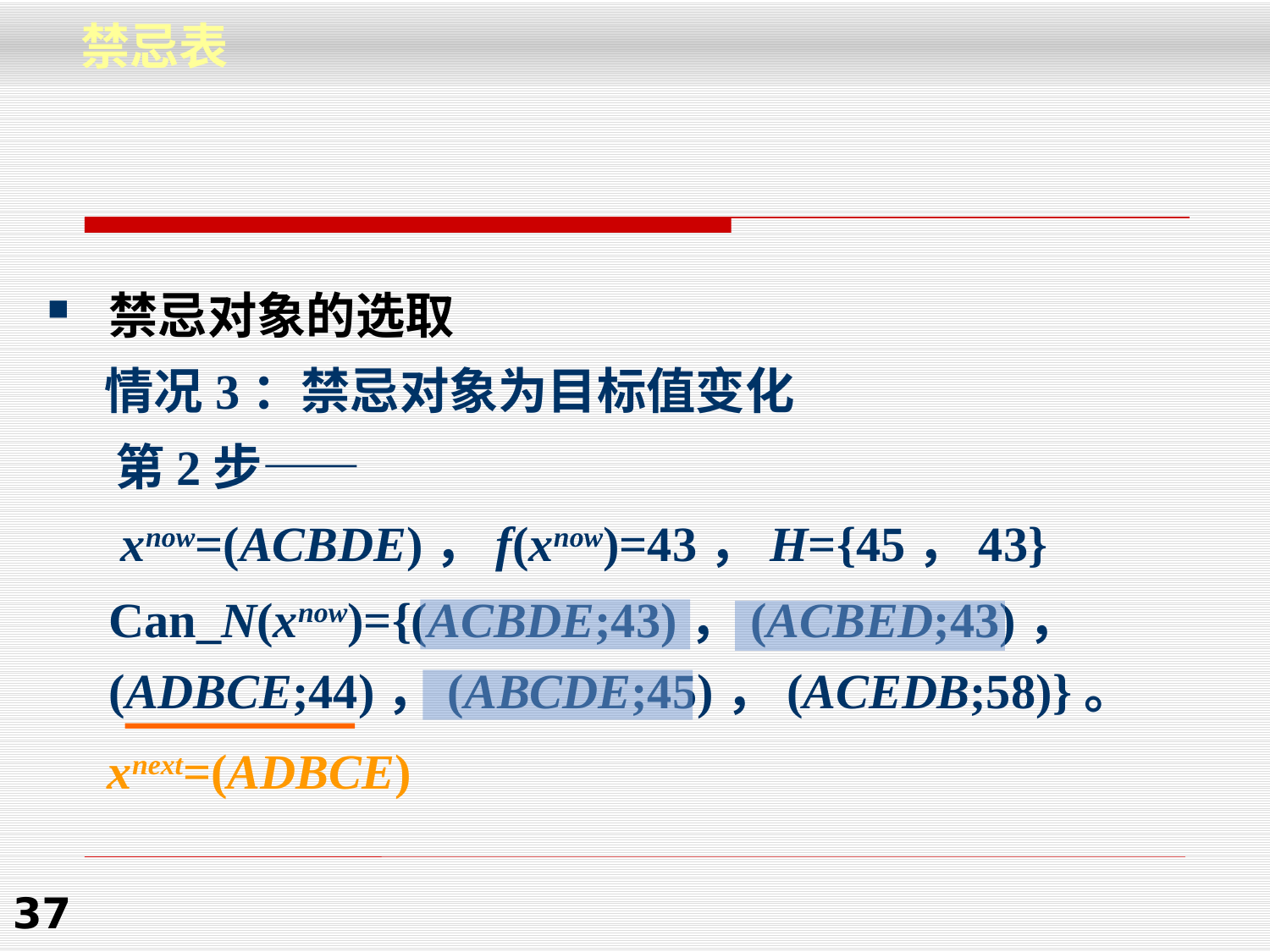

禁忌表

禁忌对象的选取
        情况3：禁忌对象为目标值变化
     第2步——
      xnow=(ACBDE)，f(xnow)=43，H={45，43}
     Can_N(xnow)={(ACBDE;43)，(ACBED;43)，(ADBCE;44)，(ABCDE;45)，(ACEDB;58)}。

     xnext=(ADBCE)